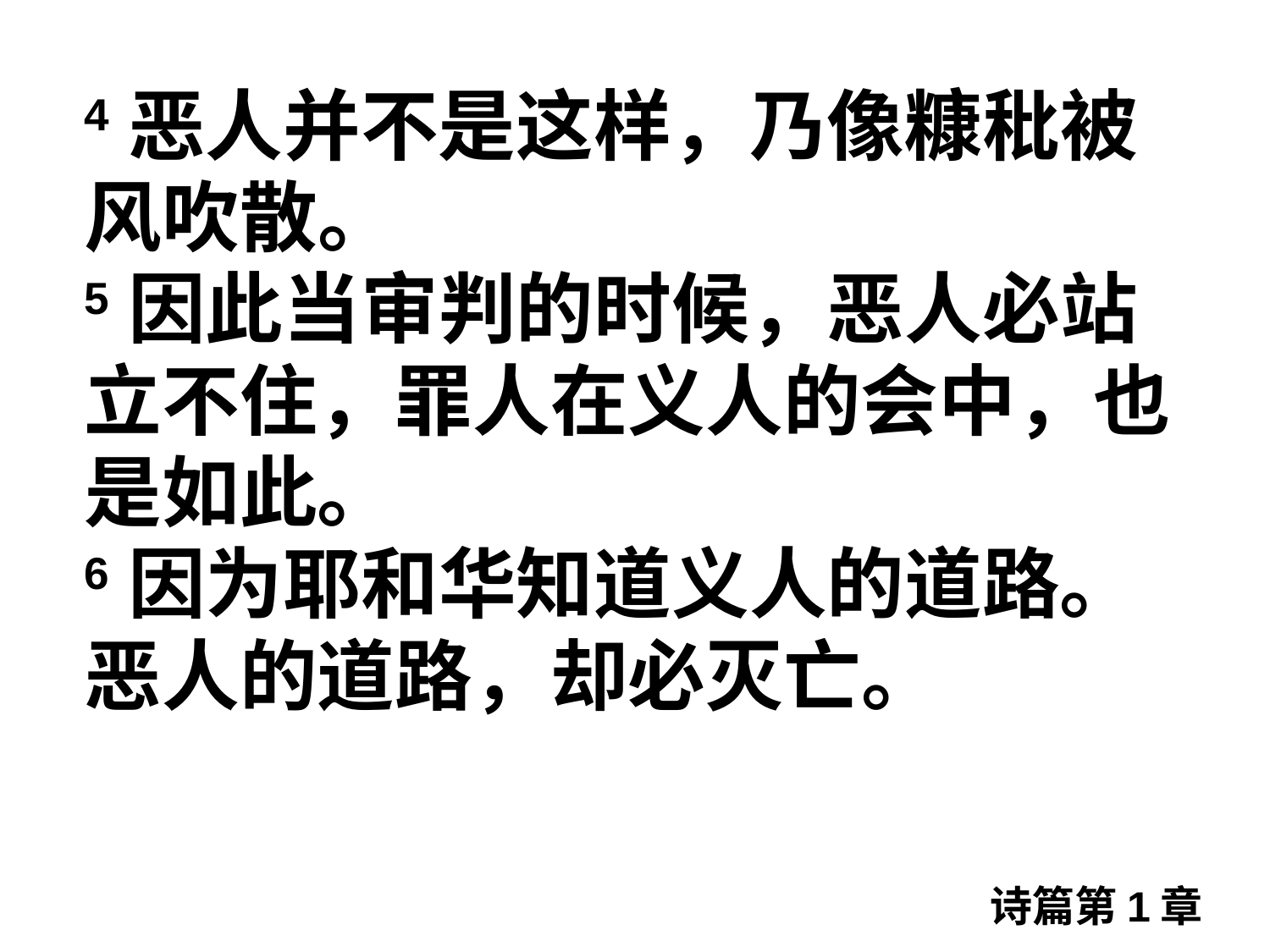

4恶人并不是这样，乃像糠秕被风吹散。
5因此当审判的时候，恶人必站立不住，罪人在义人的会中，也是如此。
6因为耶和华知道义人的道路。恶人的道路，却必灭亡。
诗篇第1章